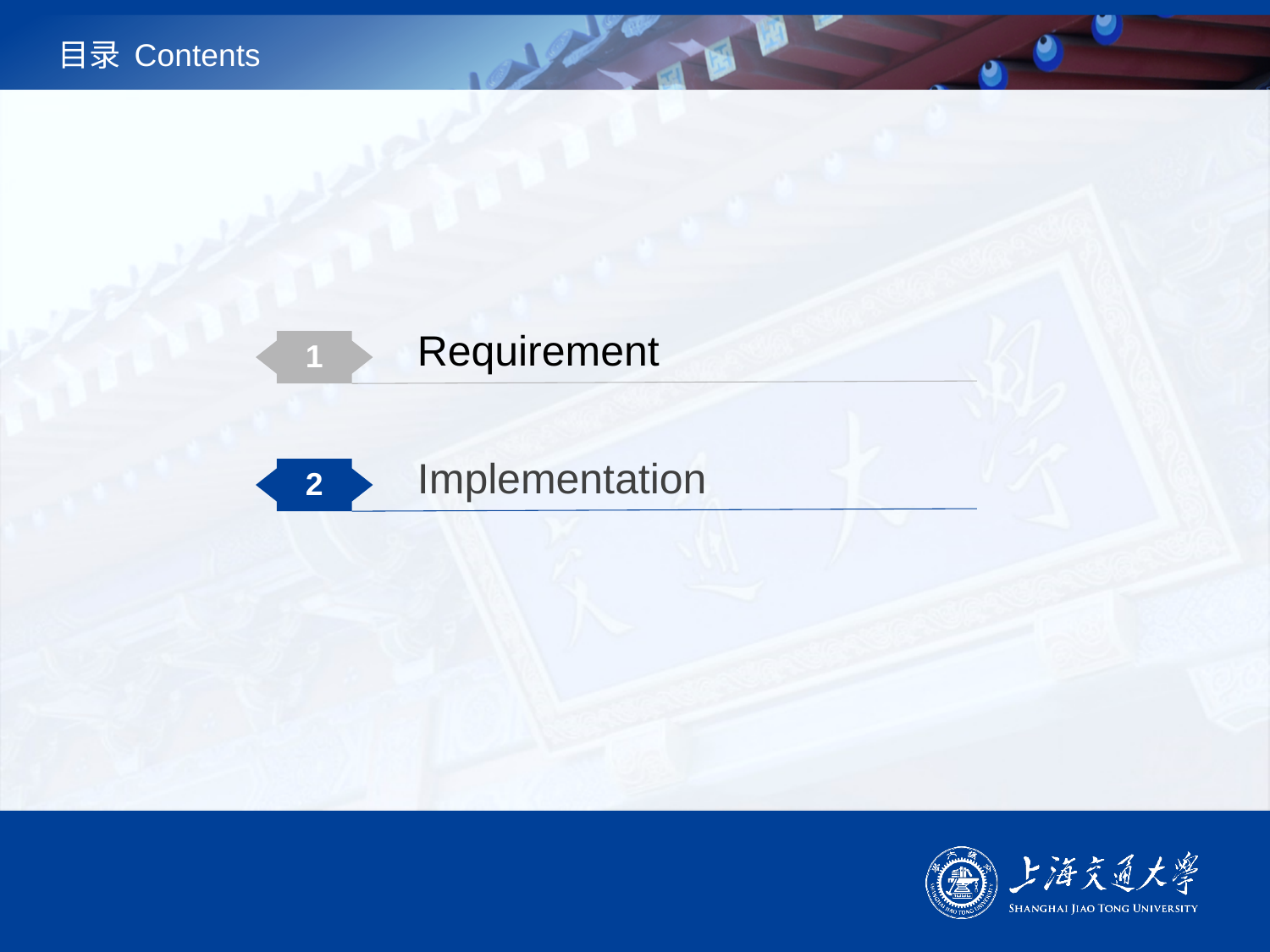

# 目录 Contents
Requirement
1

Implementation
2